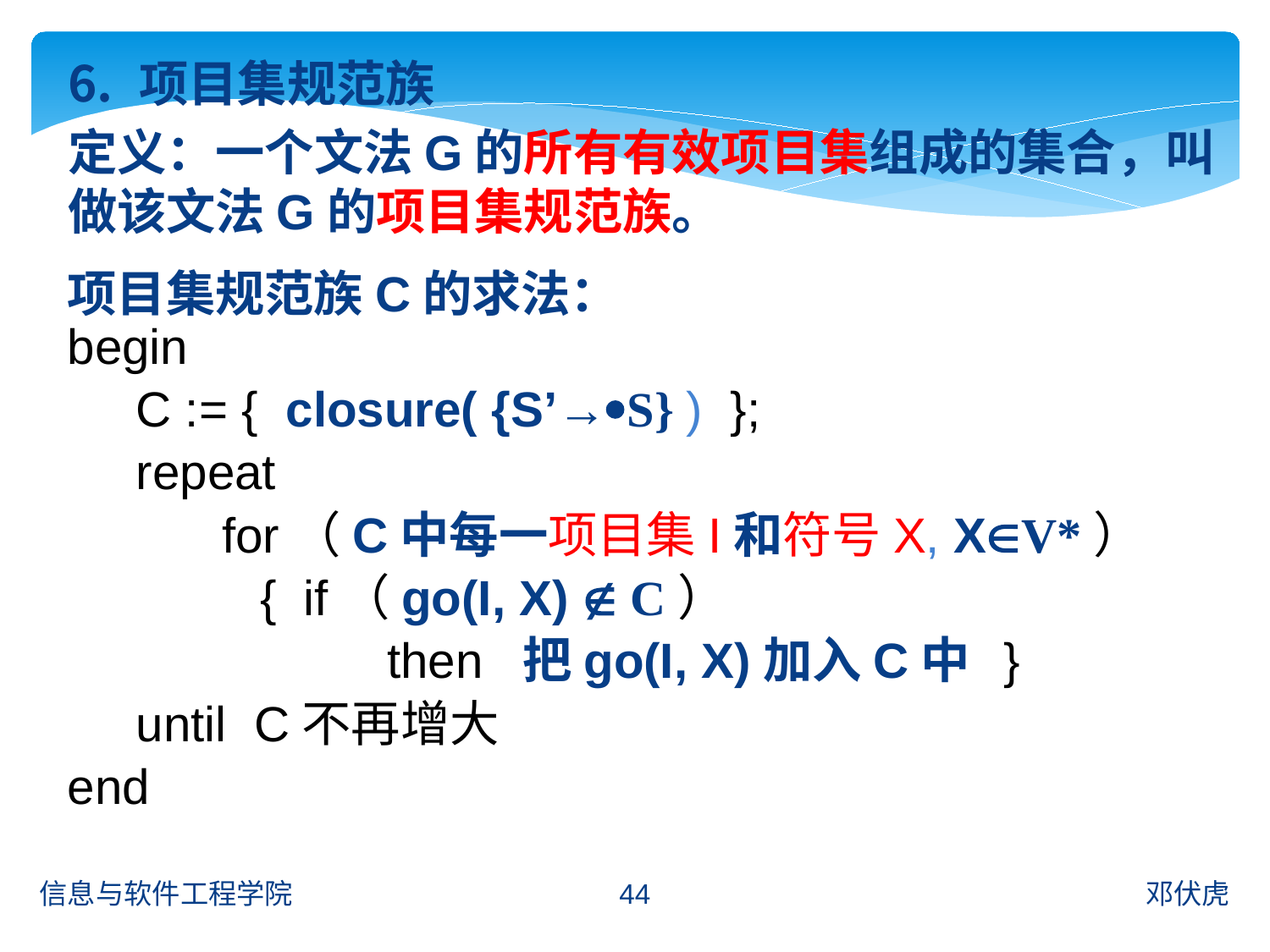

项目集规范族
定义：一个文法G的所有有效项目集组成的集合，叫做该文法G的项目集规范族。
项目集规范族C的求法：
begin
     C := {  closure( {S’→•S} )  };
     repeat
	  for（C中每一项目集I和符号X, X∈V*）
              {  if（go(I, X) ∉ C）
	              then  把go(I, X)加入C中  }
     until  C不再增大
end

44
信息与软件工程学院
邓伏虎